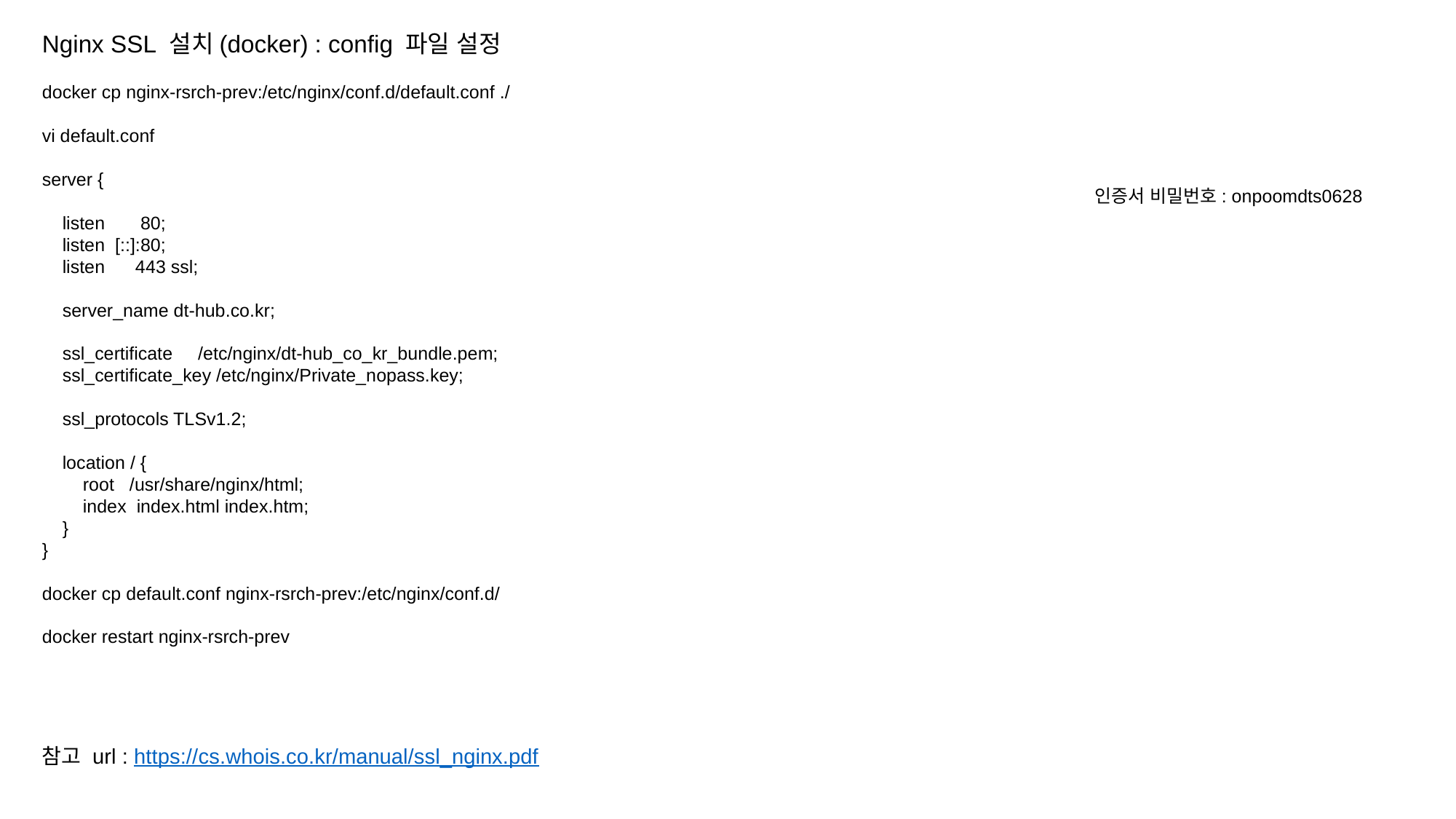

Nginx SSL 설치(docker) : config 파일 설정
docker cp nginx-rsrch-prev:/etc/nginx/conf.d/default.conf ./

vi default.conf

server {

    listen       80;
    listen  [::]:80;
    listen      443 ssl;

    server_name dt-hub.co.kr;

    ssl_certificate     /etc/nginx/dt-hub_co_kr_bundle.pem;
    ssl_certificate_key /etc/nginx/Private_nopass.key;

    ssl_protocols TLSv1.2;

    location / {
        root   /usr/share/nginx/html;
        index  index.html index.htm;
    }
}

docker cp default.conf nginx-rsrch-prev:/etc/nginx/conf.d/

docker restart nginx-rsrch-prev
인증서 비밀번호: onpoomdts0628
참고 url : https://cs.whois.co.kr/manual/ssl_nginx.pdf